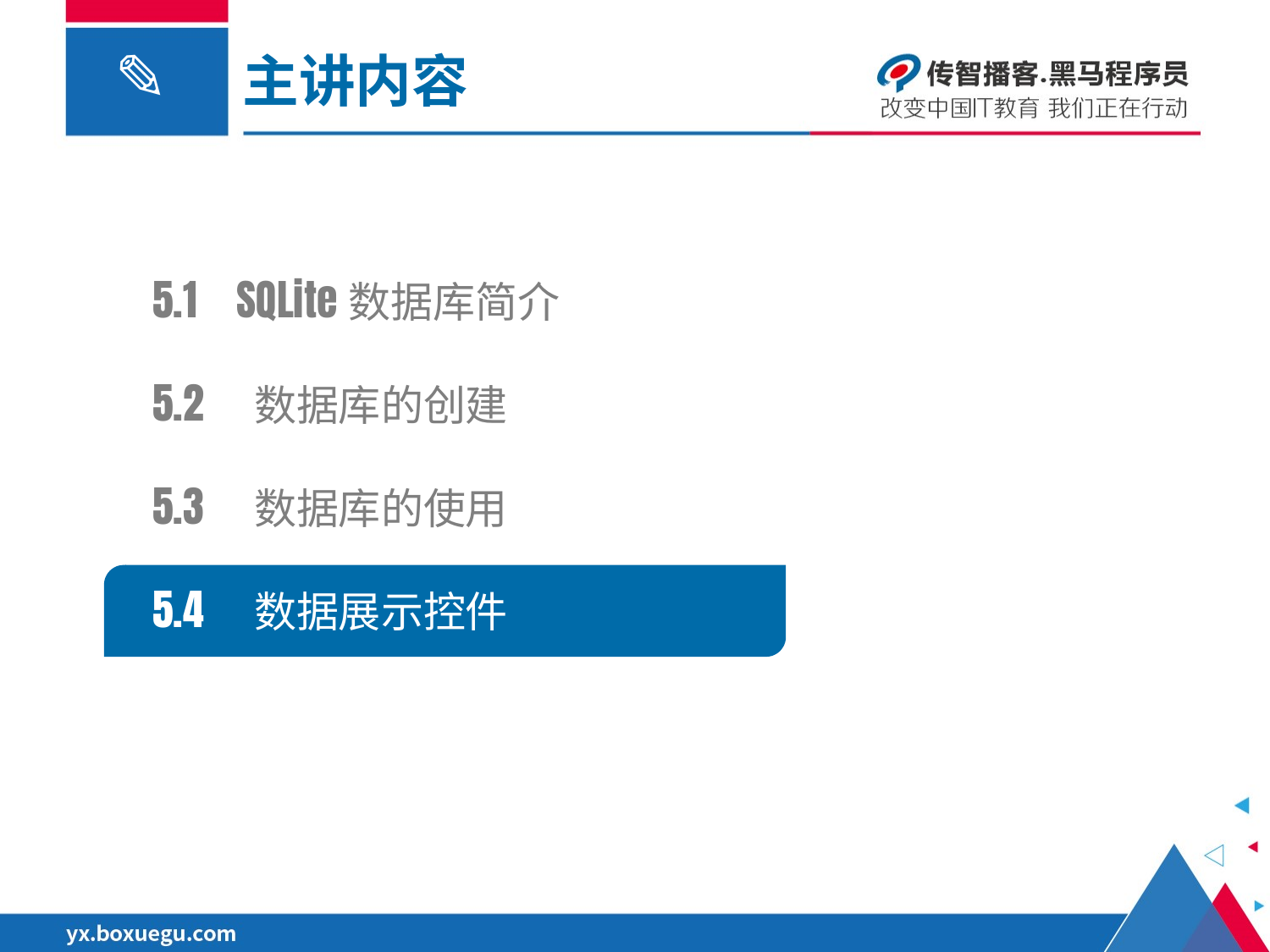

主讲内容
5.1    SQLite数据库简介
5.2    数据库的创建
5.3    数据库的使用

5.4    数据展示控件